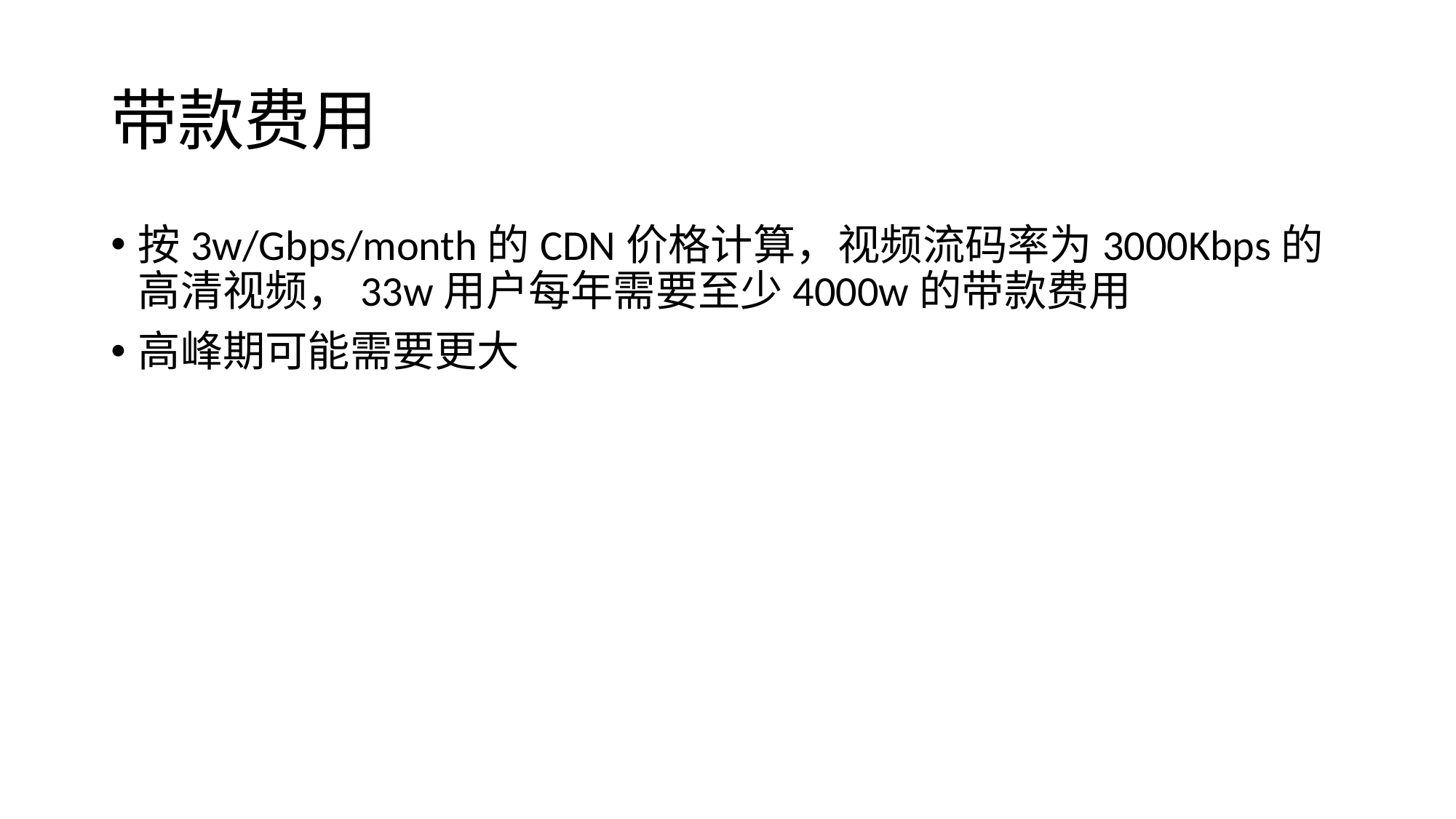

# 带款费用
按3w/Gbps/month的CDN价格计算，视频流码率为3000Kbps的高清视频，33w用户每年需要至少4000w的带款费用
高峰期可能需要更大